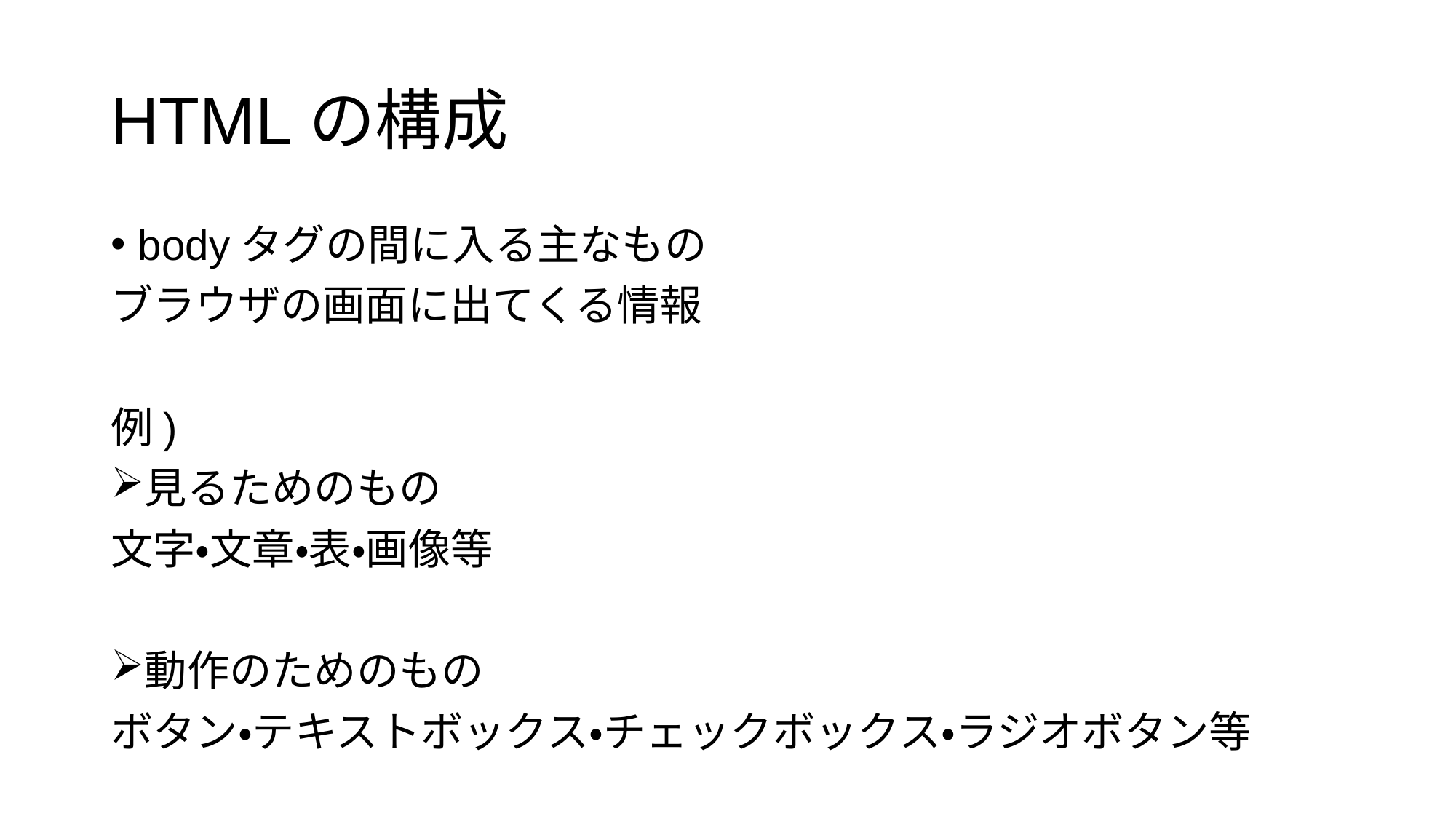

# HTMLの構成
bodyタグの間に入る主なもの
ブラウザの画面に出てくる情報

例)
見るためのもの
文字・文章・表・画像等

動作のためのもの
ボタン・テキストボックス・チェックボックス・ラジオボタン等